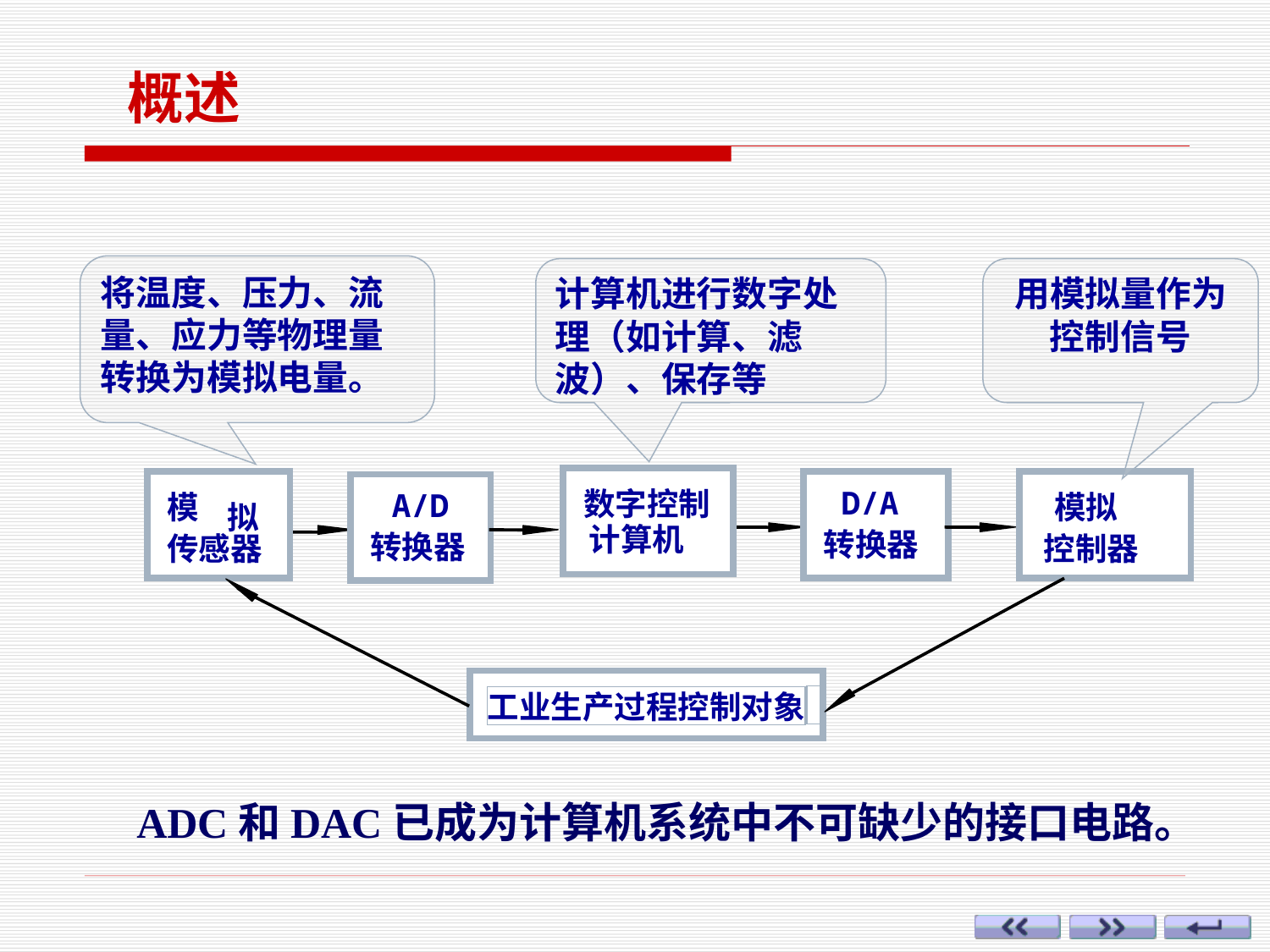

概述
将温度、压力、流量、应力等物理量转换为模拟电量。
计算机进行数字处理（如计算、滤波）、保存等
用模拟量作为控制信号

模
拟

传感器

数字控制

计算机

D/A

转换器

模拟

控制器

A/D

转换器

工业生产过程控制对象
ADC和DAC已成为计算机系统中不可缺少的接口电路。